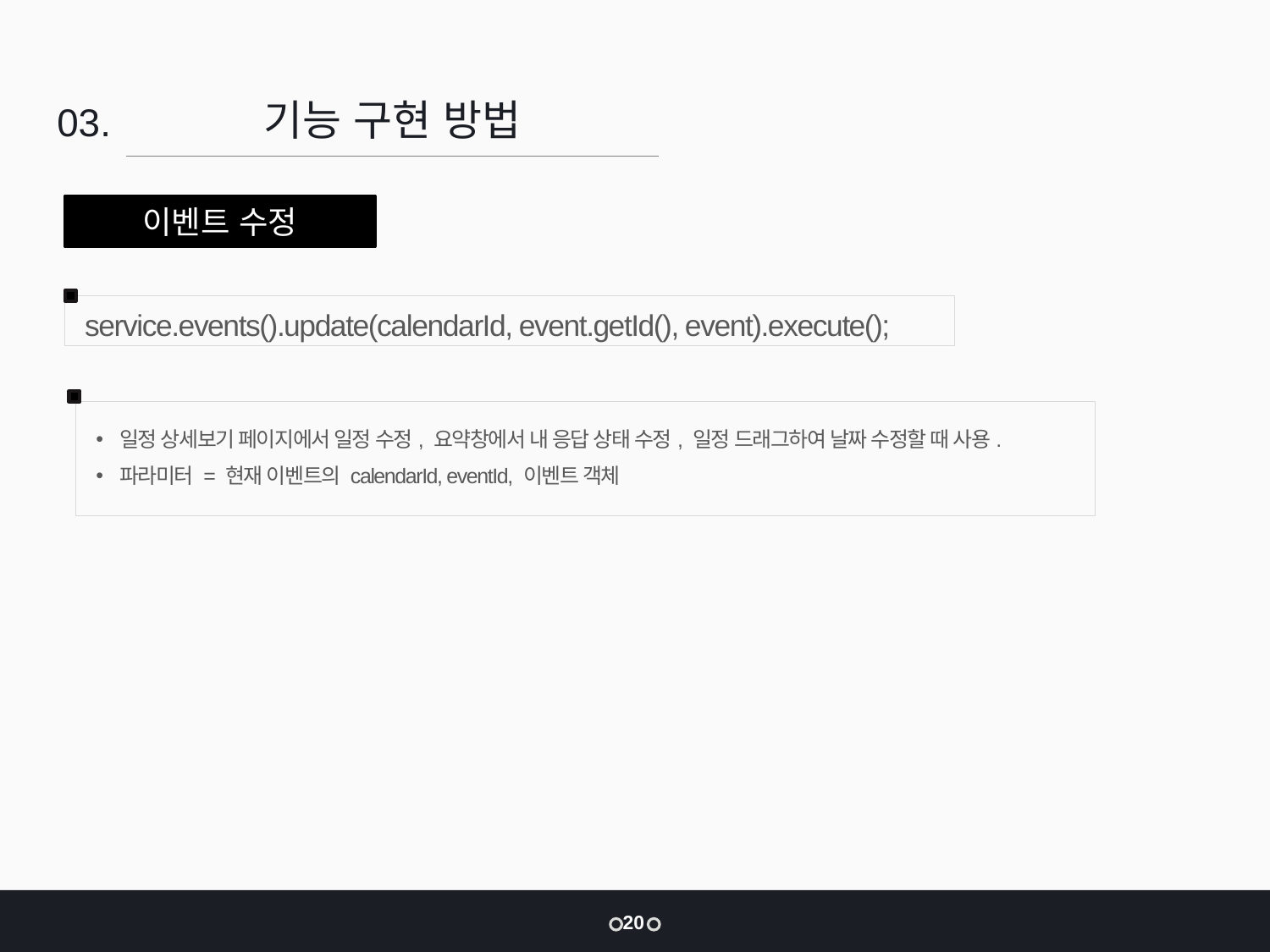

기능 구현 방법
03.
이벤트 수정

service.events().update(calendarId, event.getId(), event).execute();

일정 상세보기 페이지에서 일정 수정, 요약창에서 내 응답 상태 수정, 일정 드래그하여 날짜 수정할 때 사용.
파라미터 = 현재 이벤트의 calendarId, eventId, 이벤트 객체
20